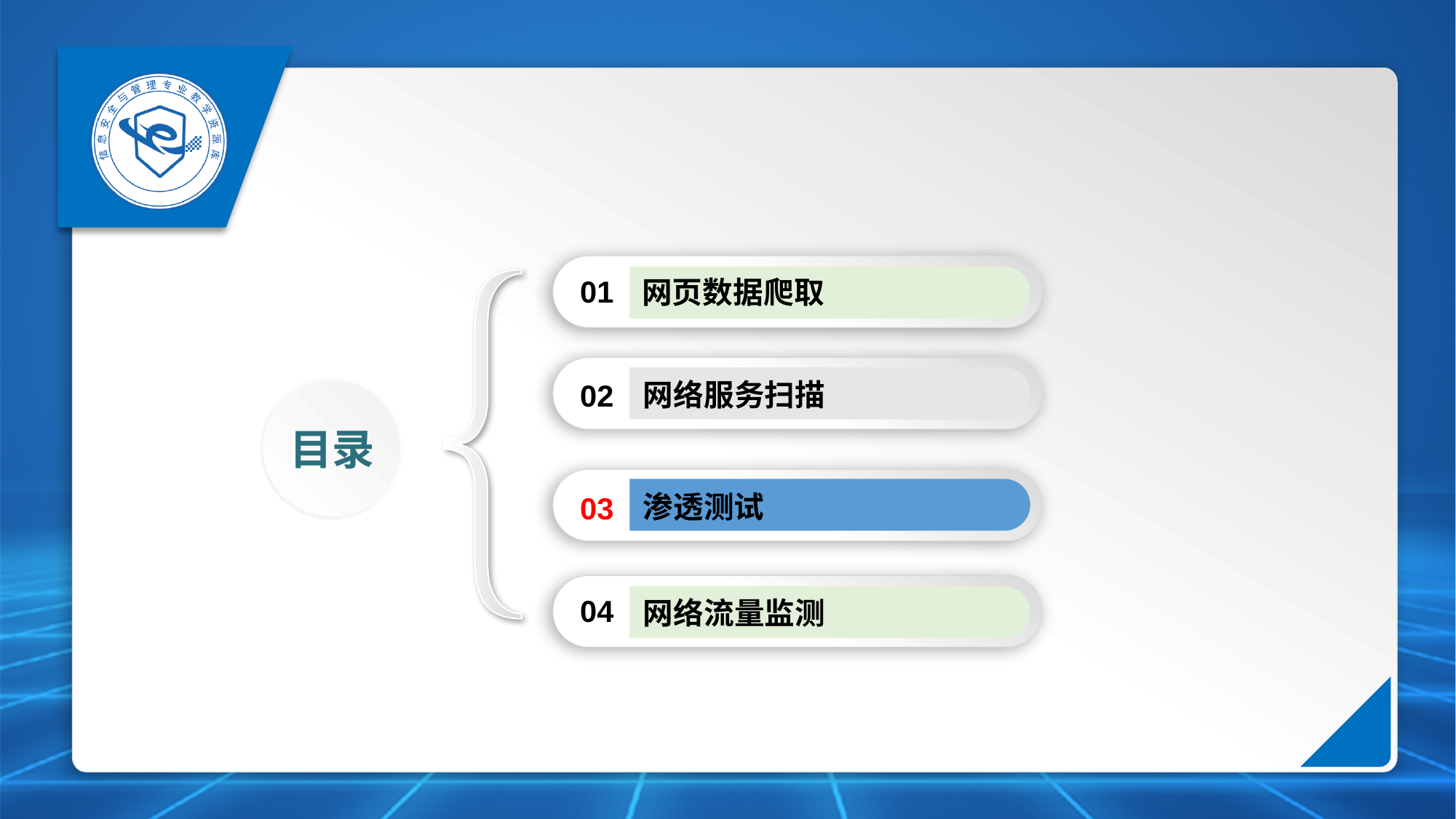

01
网页数据爬取

02
网络服务扫描

目录

03
渗透测试

04
网络流量监测